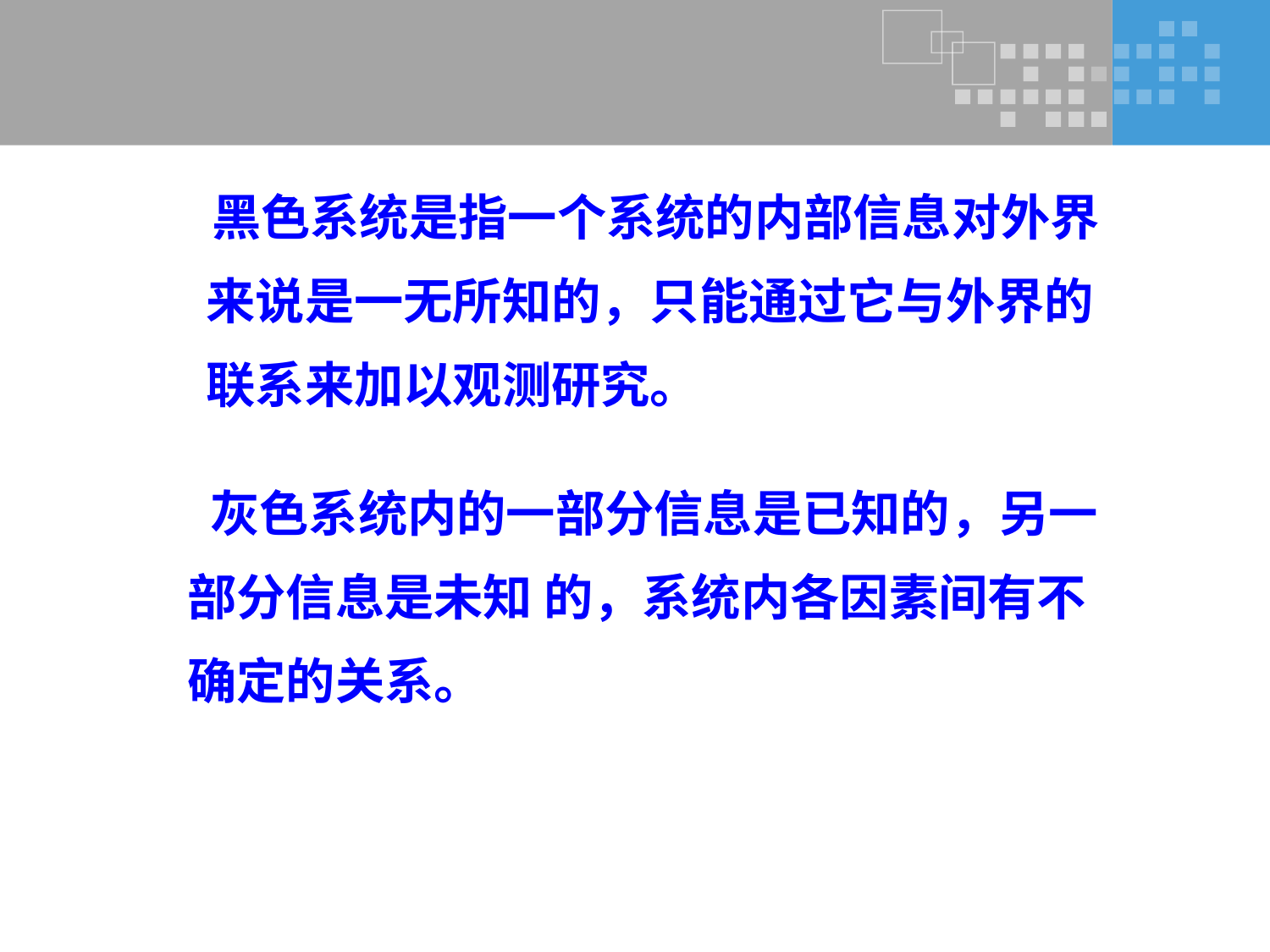

黑色系统是指一个系统的内部信息对外界
   来说是一无所知的，只能通过它与外界的
   联系来加以观测研究。
 灰色系统内的一部分信息是已知的，另一
部分信息是未知 的，系统内各因素间有不
确定的关系。